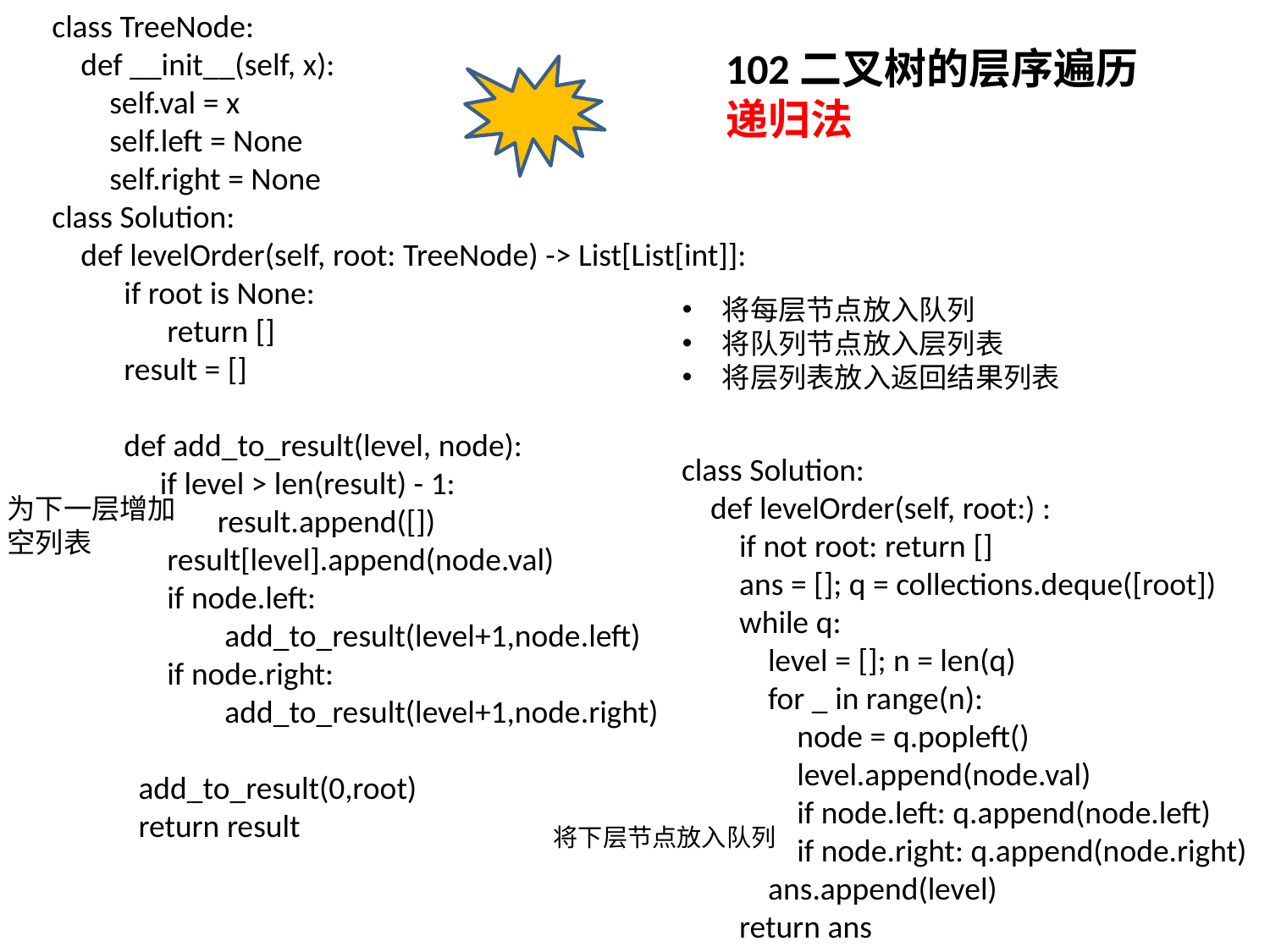

class TreeNode:
    def __init__(self, x):
        self.val = x
        self.left = None
        self.right = None
class Solution:
    def levelOrder(self, root: TreeNode) -> List[List[int]]:
          if root is None:
                return []
          result = []

          def add_to_result(level, node):
               if level > len(result) - 1:
                       result.append([])
                result[level].append(node.val)
                if node.left:
                        add_to_result(level+1,node.left)
                if node.right:
                        add_to_result(level+1,node.right)

            add_to_result(0,root)
            return result
102二叉树的层序遍历
递归法

将每层节点放入队列
将队列节点放入层列表
将层列表放入返回结果列表
class Solution:
    def levelOrder(self, root:) :
        if not root: return []
        ans = []; q = collections.deque([root])
        while q:
            level = []; n = len(q)
            for _ in range(n):
                node = q.popleft()
                level.append(node.val)
                if node.left: q.append(node.left)
                if node.right: q.append(node.right)
            ans.append(level)
        return ans
为下一层增加空列表
将下层节点放入队列